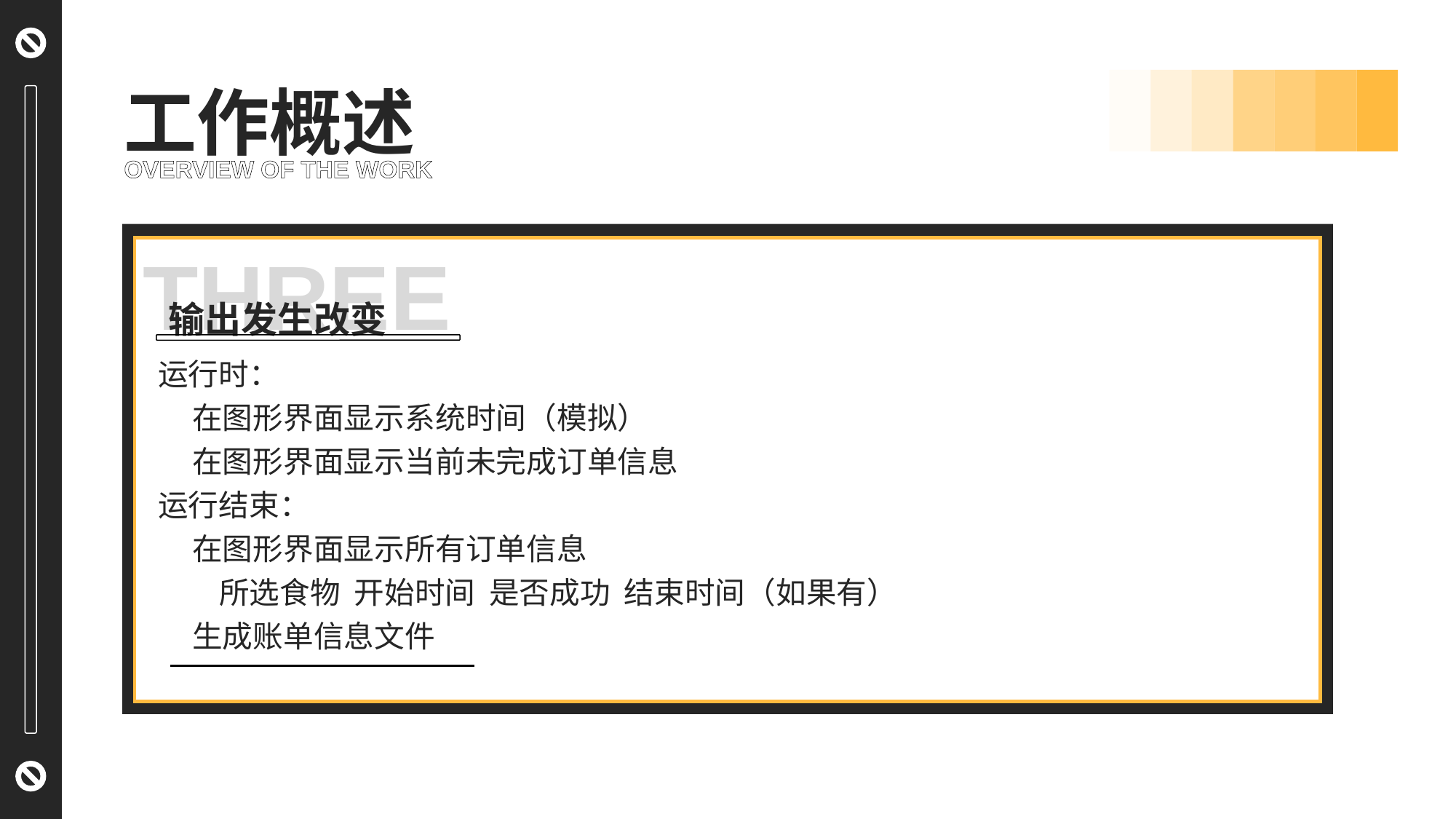

工作概述
OVERVIEW OF THE WORK

THREE

输出发生改变
运行时：
    在图形界面显示系统时间（模拟）
    在图形界面显示当前未完成订单信息
运行结束：
    在图形界面显示所有订单信息
        所选食物  开始时间  是否成功  结束时间（如果有）
    生成账单信息文件